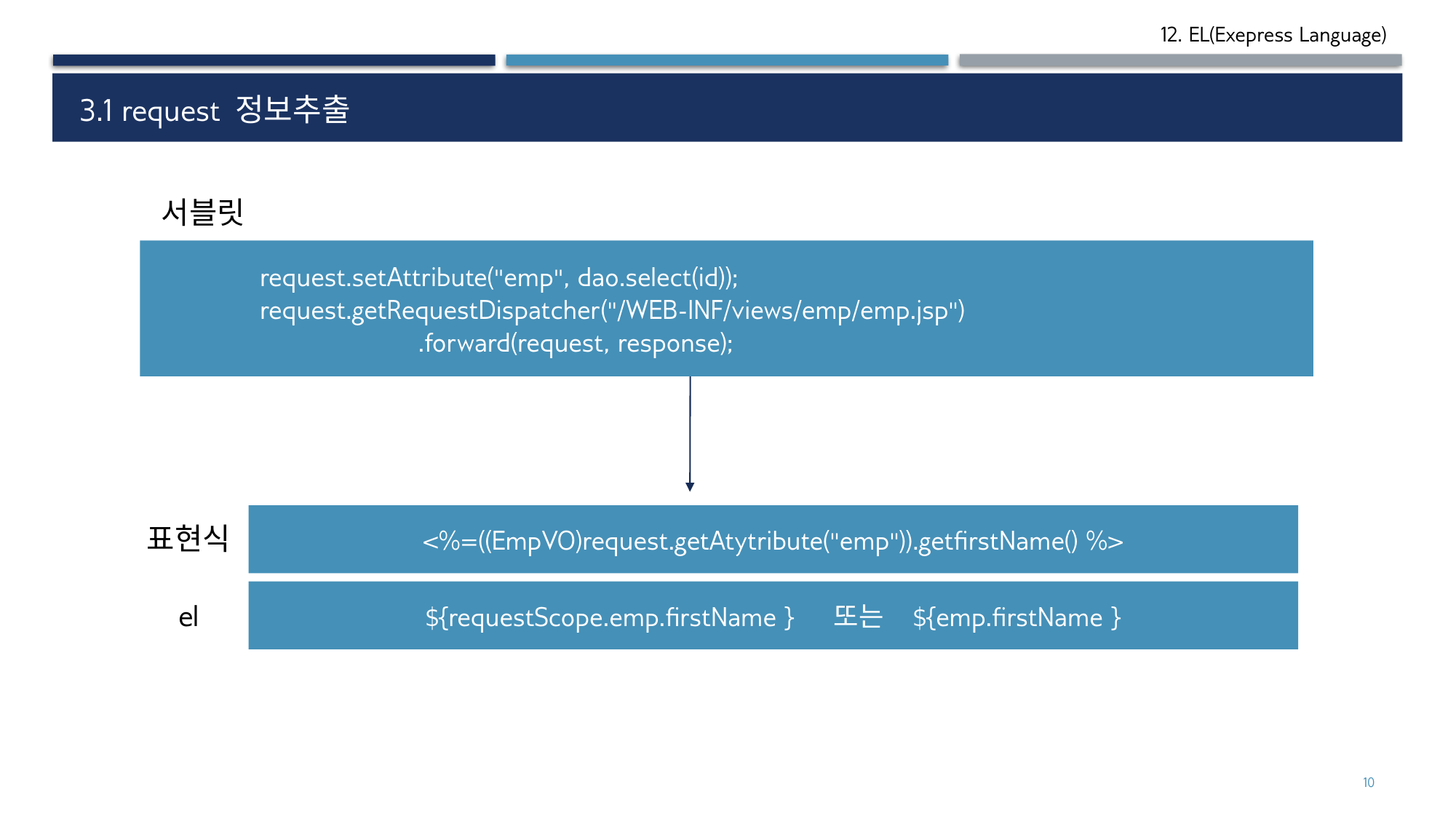

3.1 request 정보추출
서블릿
	request.setAttribute("emp", dao.select(id));
 	request.getRequestDispatcher("/WEB-INF/views/emp/emp.jsp")
		      .forward(request, response);
<%=((EmpVO)request.getAtytribute("emp")).getfirstName() %>
표현식
${requestScope.emp.firstName }    또는   ${emp.firstName }
el
10